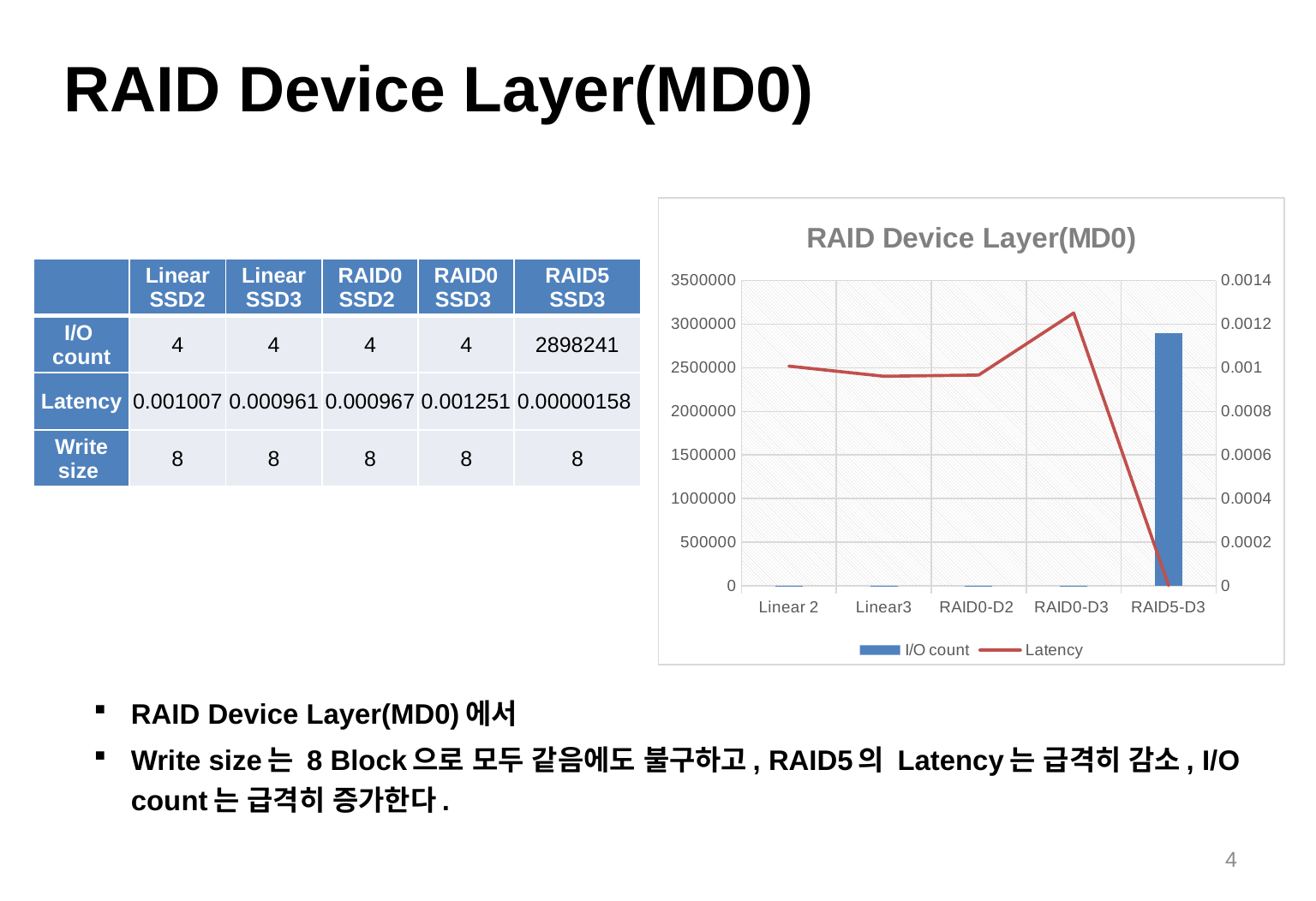

# RAID Device Layer(MD0)

### Chart: RAID Device Layer(MD0)

| Category | I/O count | Latency |
|---|---|---|
| Linear 2 | 4.0 | 0.0010072923333332244 |
| Linear3 | 4.0 | 0.0009609110000001012 |
| RAID0-D2  | 4.0 | 0.0009665019999999998 |
| RAID0-D3  | 4.0 | 0.0012508446666666666 |
| RAID5-D3 | 2898241.0 | 1.5771775148005013e-06 |
|  | Linear SSD2 | Linear SSD3 | RAID0 SSD2 | RAID0 SSD3 | RAID5 SSD3 |
| --- | --- | --- | --- | --- | --- |
| I/O count | 4 | 4 | 4 | 4 | 2898241 |
| Latency | 0.001007 | 0.000961 | 0.000967 | 0.001251 | 0.00000158 |
| Write size | 8 | 8 | 8 | 8 | 8 |
RAID Device Layer(MD0)에서
Write size는 8 Block으로 모두 같음에도 불구하고, RAID5의 Latency는 급격히 감소, I/O count는 급격히 증가한다.
4